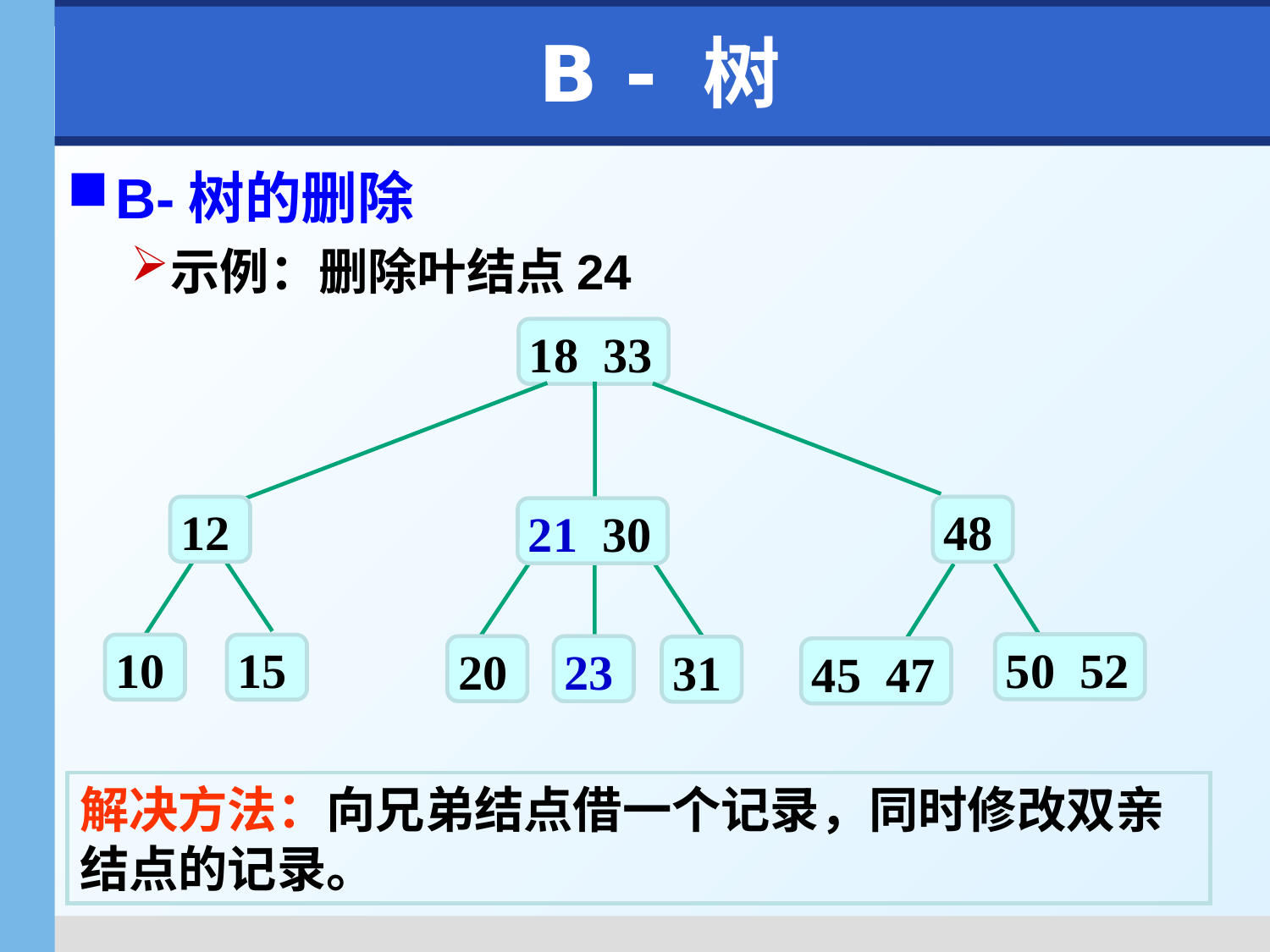

# B - 树
B-树的删除
示例：删除叶结点24

18  33

12
48
21  30

50  52
10
15
20
23
31
45  47
解决方法：向兄弟结点借一个记录，同时修改双亲结点的记录。